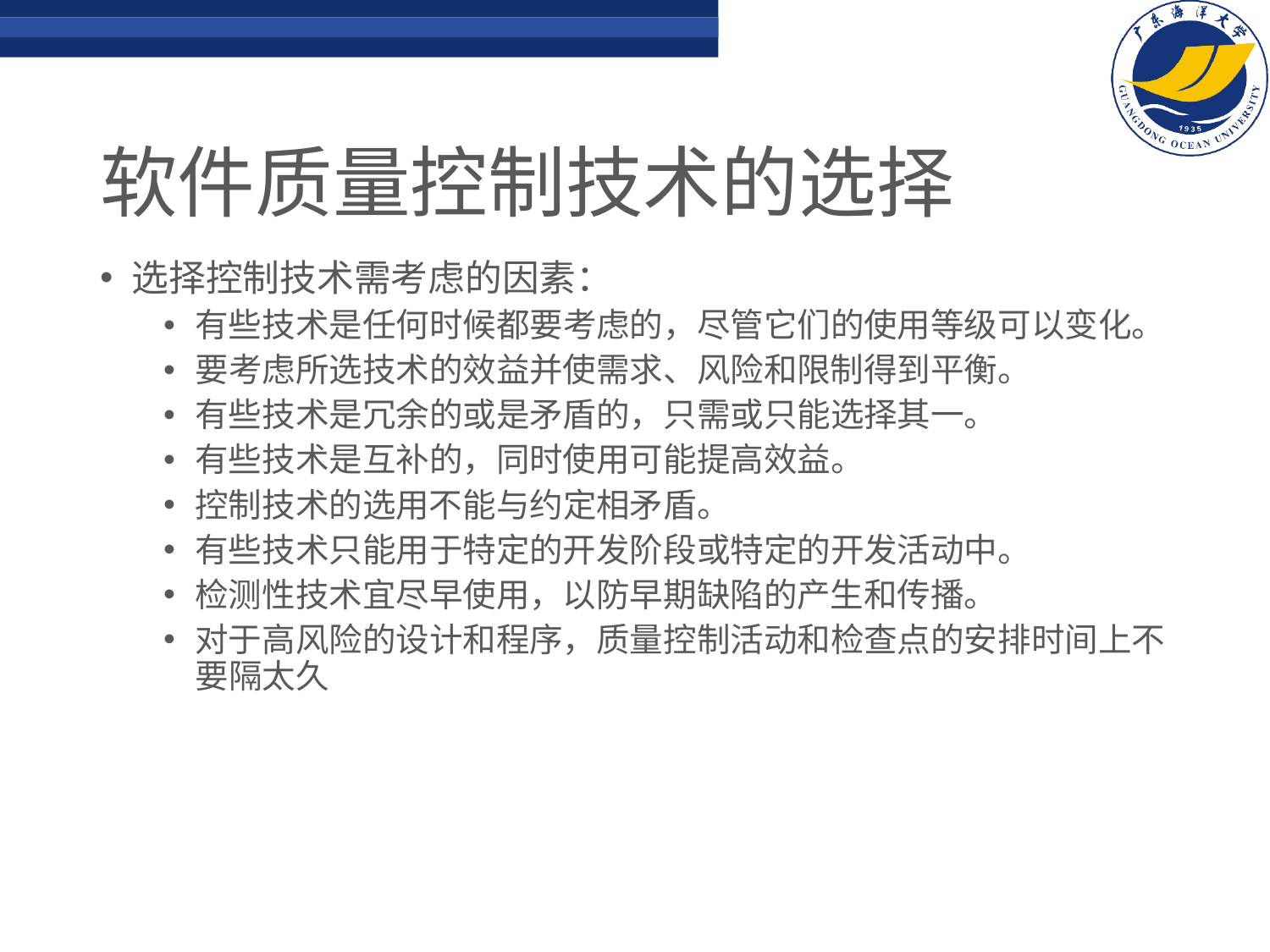

# 软件质量控制技术的选择
选择控制技术需考虑的因素：
有些技术是任何时候都要考虑的，尽管它们的使用等级可以变化。
要考虑所选技术的效益并使需求、风险和限制得到平衡。
有些技术是冗余的或是矛盾的，只需或只能选择其一。
有些技术是互补的，同时使用可能提高效益。
控制技术的选用不能与约定相矛盾。
有些技术只能用于特定的开发阶段或特定的开发活动中。
检测性技术宜尽早使用，以防早期缺陷的产生和传播。
对于高风险的设计和程序，质量控制活动和检查点的安排时间上不要隔太久
20